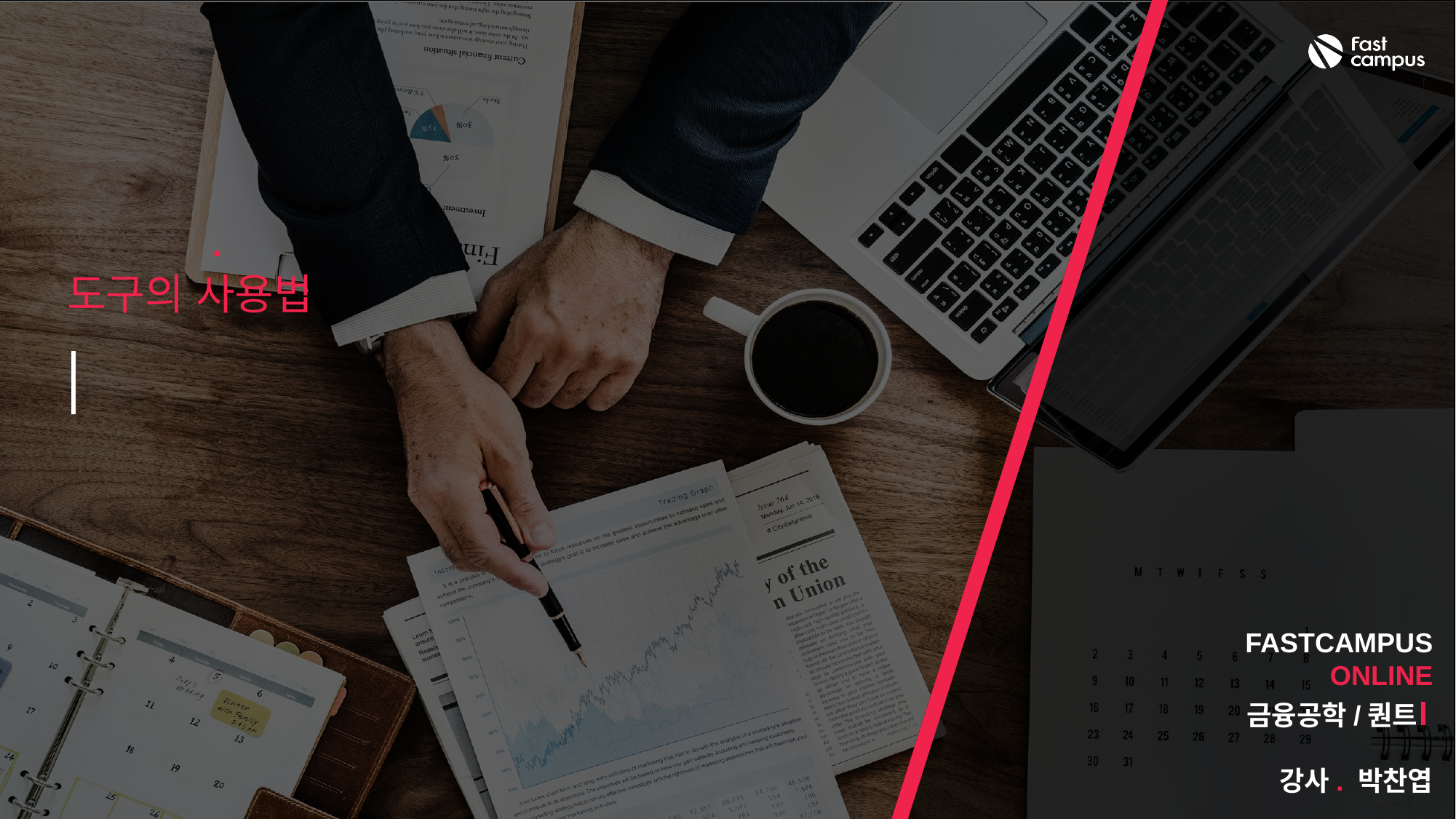

01
# 도구의 사용법
프로젝트를 이용한 파일 관리